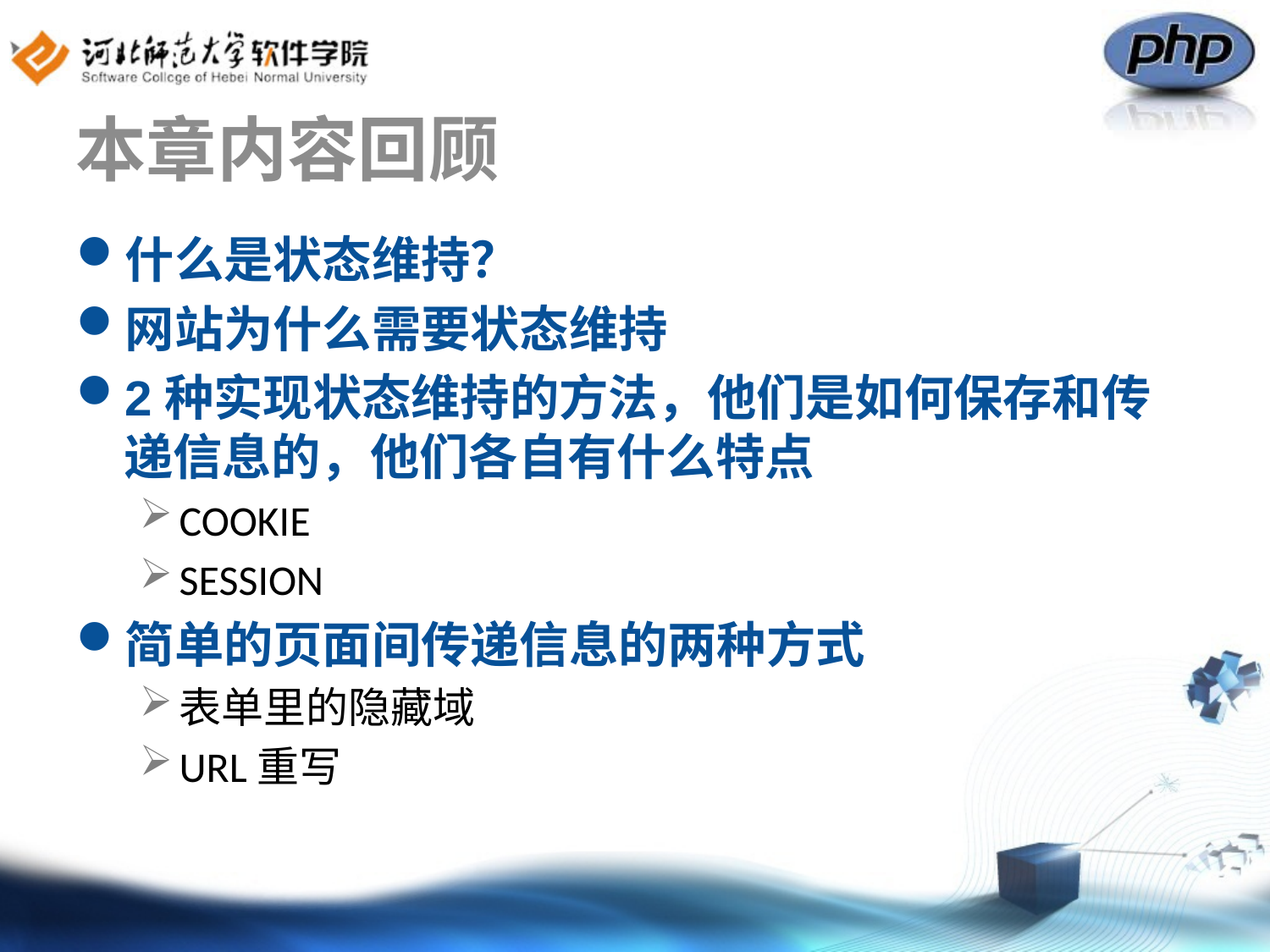

# 本章内容回顾
什么是状态维持？
网站为什么需要状态维持
2种实现状态维持的方法，他们是如何保存和传递信息的，他们各自有什么特点
COOKIE
SESSION
简单的页面间传递信息的两种方式
表单里的隐藏域
URL重写